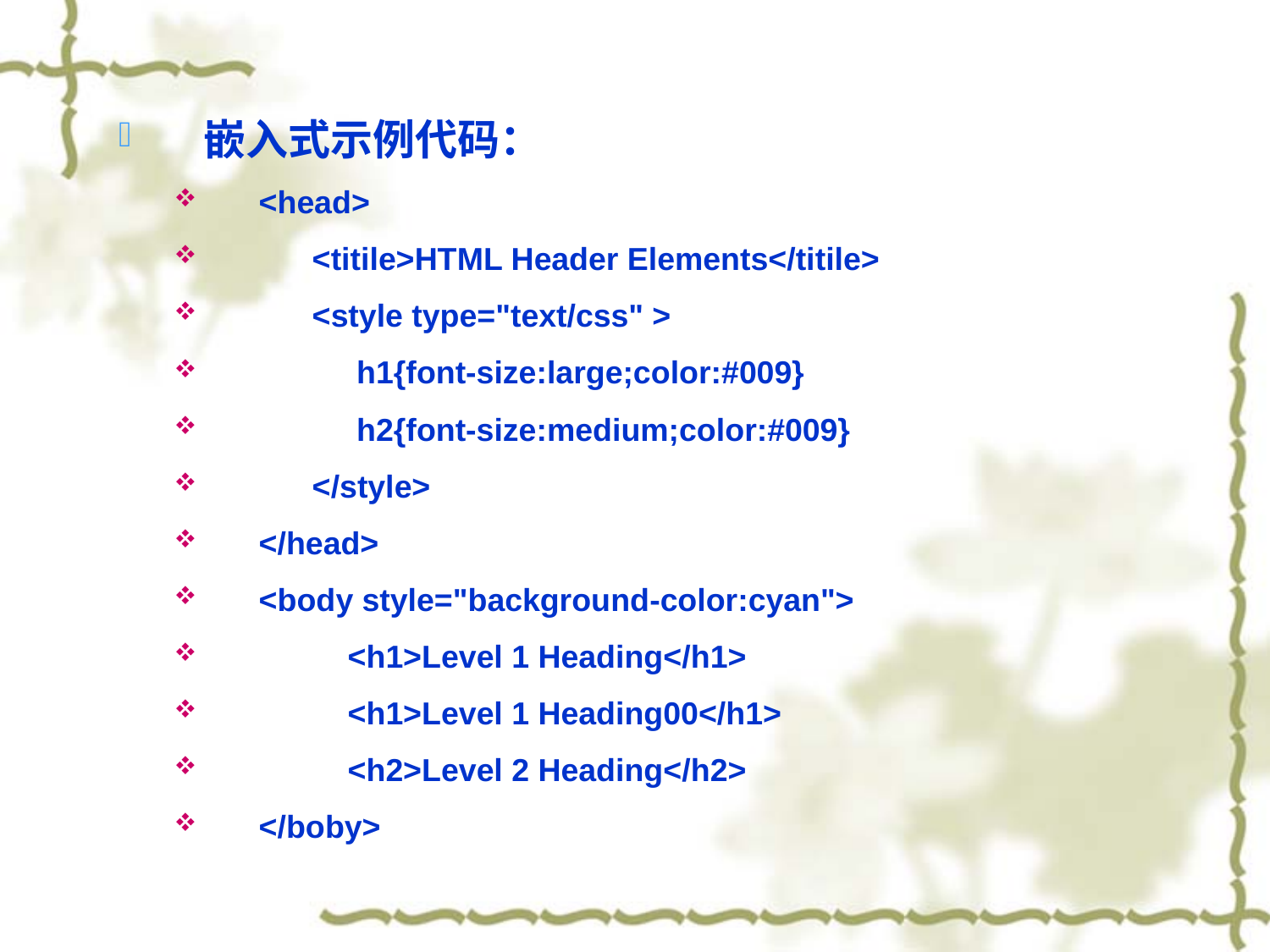

嵌入式示例代码：
<head>
      <titile>HTML Header Elements</titile>
      <style type="text/css" >
           h1{font-size:large;color:#009}
           h2{font-size:medium;color:#009}
      </style>
</head>
<body style="background-color:cyan">
          <h1>Level 1 Heading</h1>
          <h1>Level 1 Heading00</h1>
          <h2>Level 2 Heading</h2>
</boby>